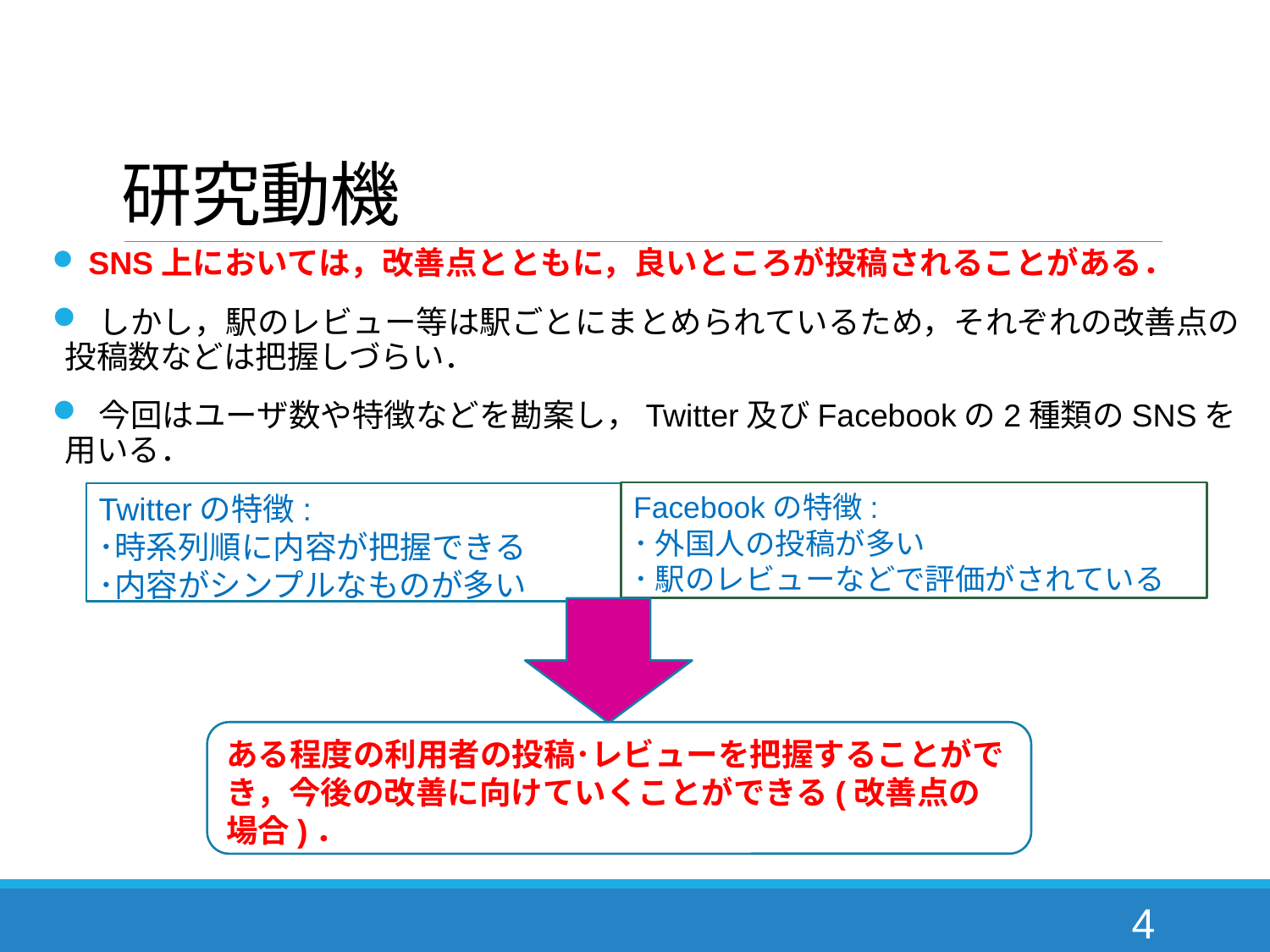

# 研究動機
 SNS上においては，改善点とともに，良いところが投稿されることがある．
 しかし，駅のレビュー等は駅ごとにまとめられているため，それぞれの改善点の投稿数などは把握しづらい．
 今回はユーザ数や特徴などを勘案し，Twitter及びFacebookの2種類のSNSを用いる．

Facebookの特徴:
･ 外国人の投稿が多い
･ 駅のレビューなどで評価がされている
Twitterの特徴:
･時系列順に内容が把握できる
･内容がシンプルなものが多い

ある程度の利用者の投稿･レビューを把握することができ，今後の改善に向けていくことができる(改善点の場合)．
4